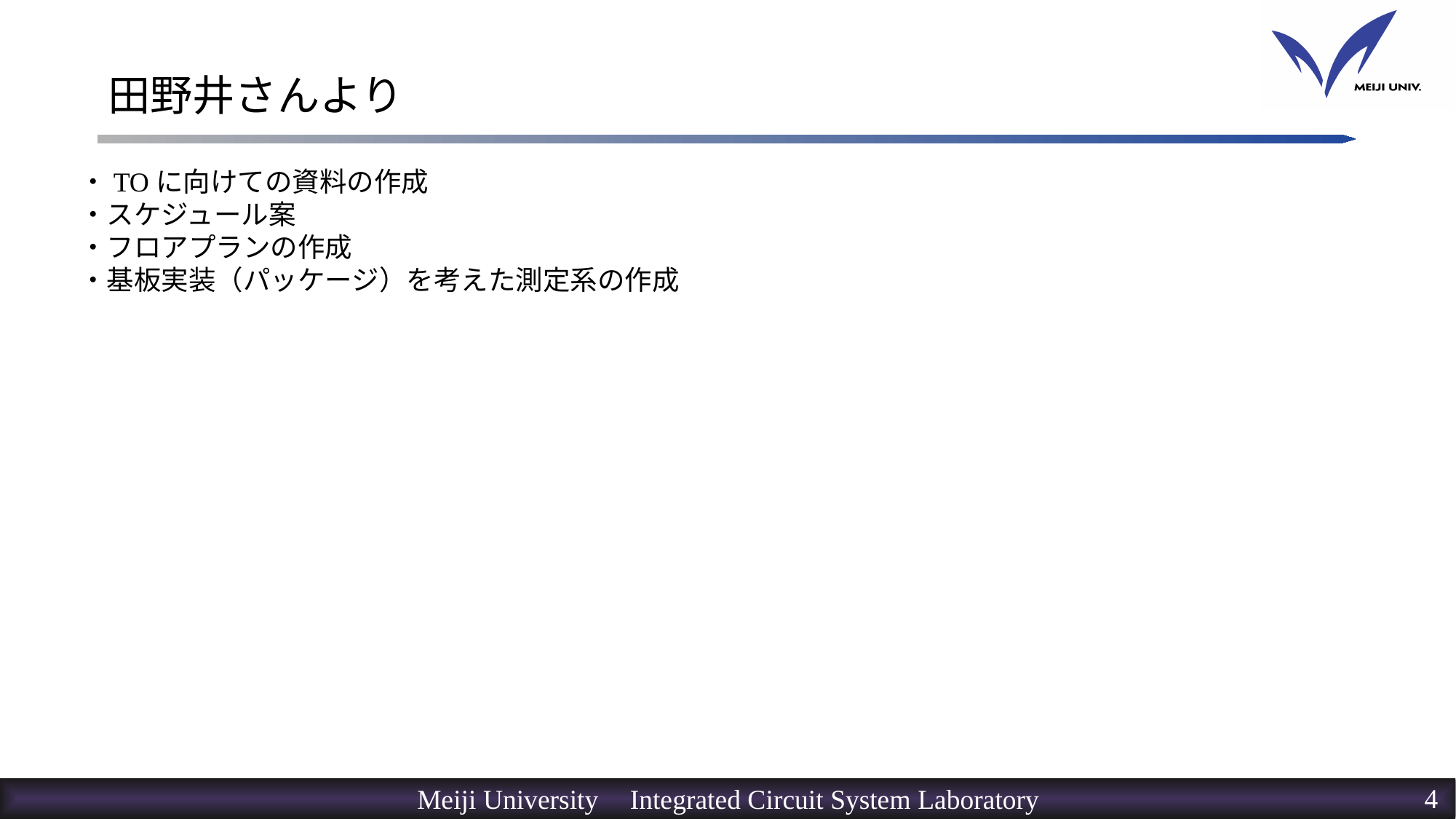

# 田野井さんより
・TOに向けての資料の作成
・スケジュール案
・フロアプランの作成
・基板実装（パッケージ）を考えた測定系の作成